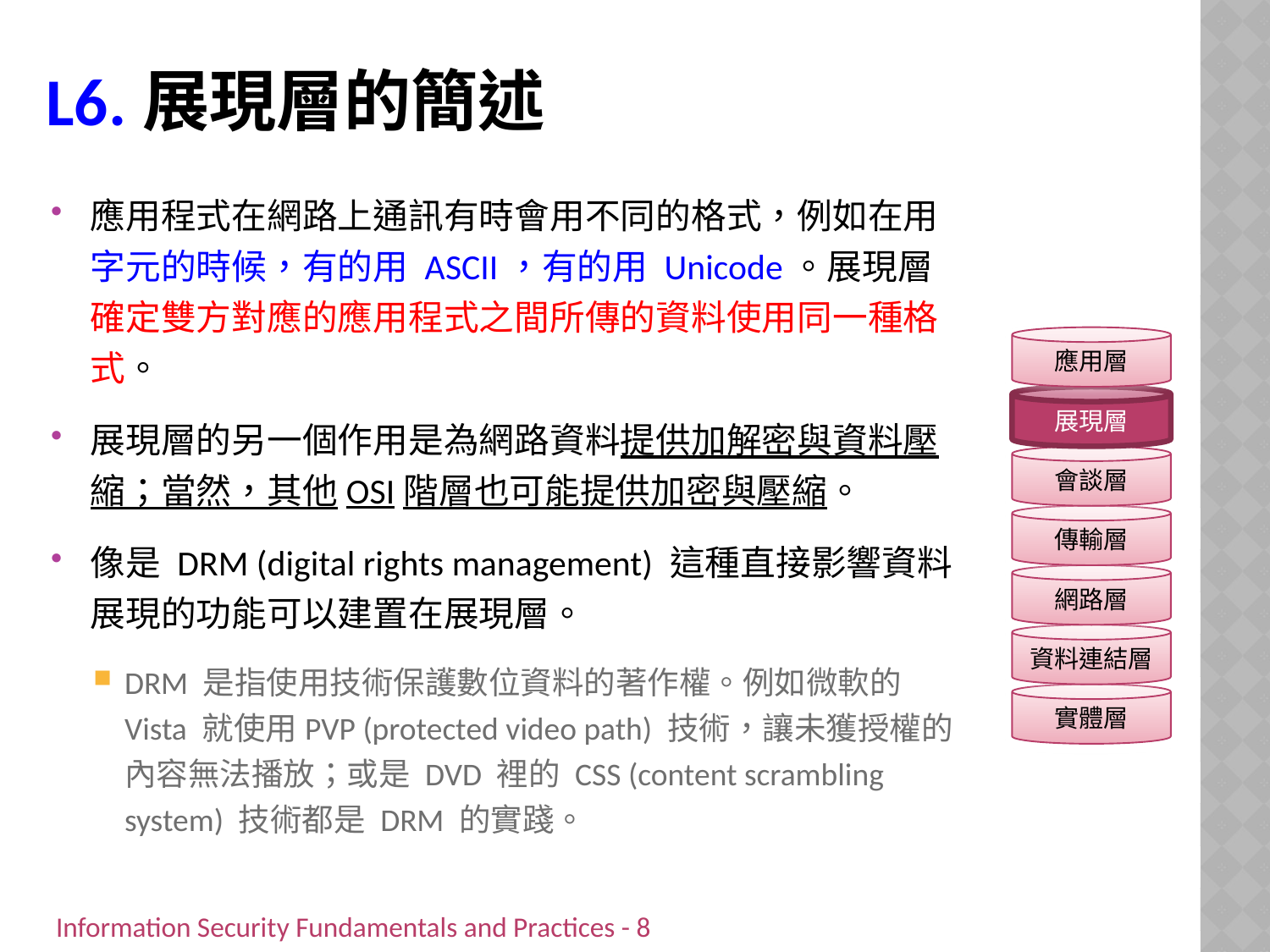

# L6.展現層的簡述
應用程式在網路上通訊有時會用不同的格式，例如在用字元的時候，有的用 ASCII，有的用 Unicode。展現層確定雙方對應的應用程式之間所傳的資料使用同一種格式。
展現層的另一個作用是為網路資料提供加解密與資料壓縮；當然，其他OSI階層也可能提供加密與壓縮。
像是 DRM (digital rights management) 這種直接影響資料展現的功能可以建置在展現層。
DRM 是指使用技術保護數位資料的著作權。例如微軟的 Vista 就使用PVP (protected video path) 技術，讓未獲授權的內容無法播放；或是 DVD 裡的 CSS (content scrambling system) 技術都是 DRM 的實踐。
應用層
展現層
會談層
傳輸層
網路層
資料連結層
實體層